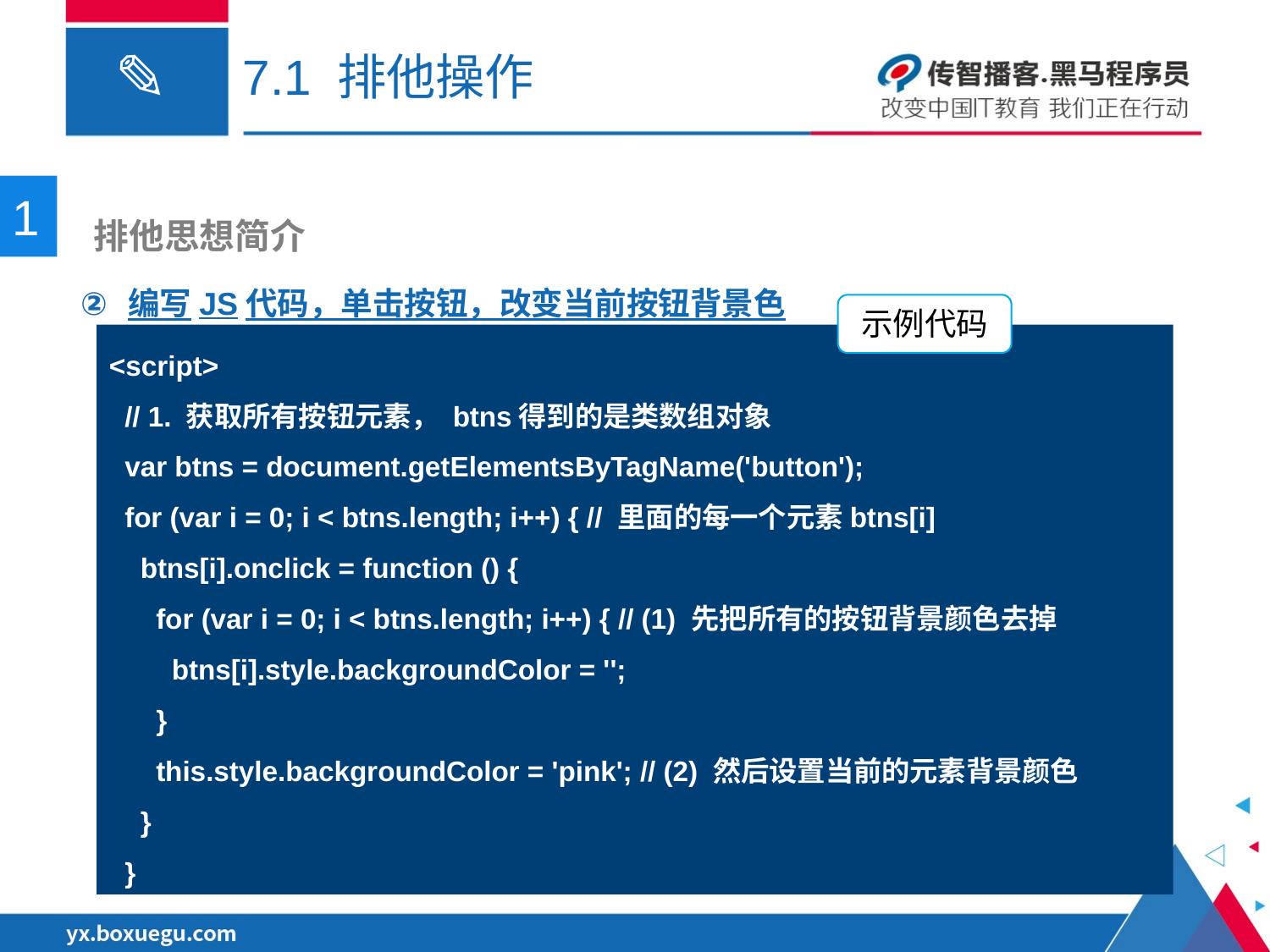

# 7.1 排他操作

1
  排他思想简介
编写JS代码，单击按钮，改变当前按钮背景色
示例代码
<script>
  // 1. 获取所有按钮元素， btns得到的是类数组对象
  var btns = document.getElementsByTagName('button');
  for (var i = 0; i < btns.length; i++) { // 里面的每一个元素btns[i]
    btns[i].onclick = function () {
      for (var i = 0; i < btns.length; i++) { // (1) 先把所有的按钮背景颜色去掉
        btns[i].style.backgroundColor = '';
      }
      this.style.backgroundColor = 'pink'; // (2) 然后设置当前的元素背景颜色
    }
  }